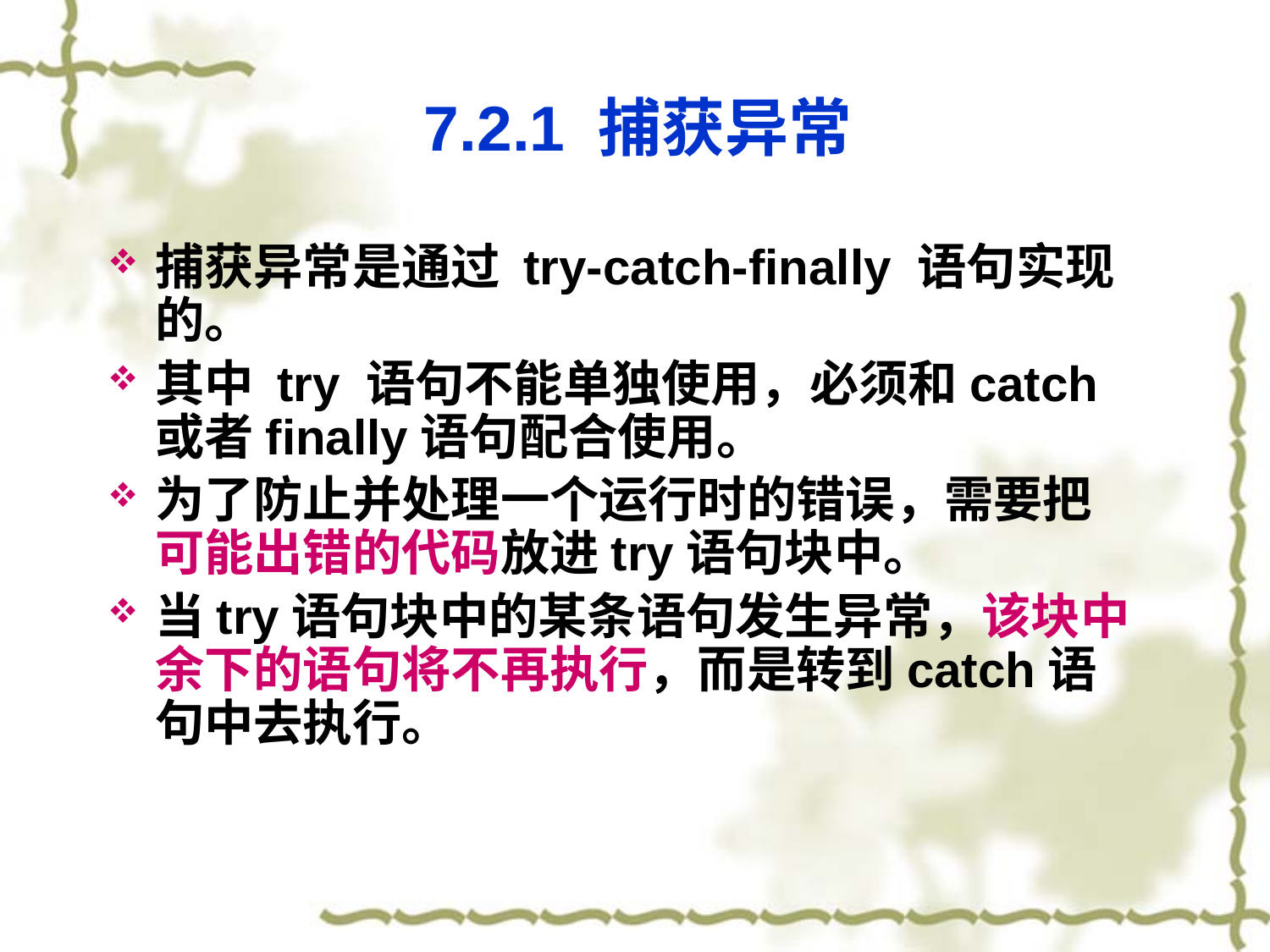

# 7.2.1 捕获异常
捕获异常是通过 try-catch-finally 语句实现的。
其中 try 语句不能单独使用，必须和catch或者finally语句配合使用。
为了防止并处理一个运行时的错误，需要把可能出错的代码放进try语句块中。
当try语句块中的某条语句发生异常，该块中余下的语句将不再执行，而是转到catch语句中去执行。
16